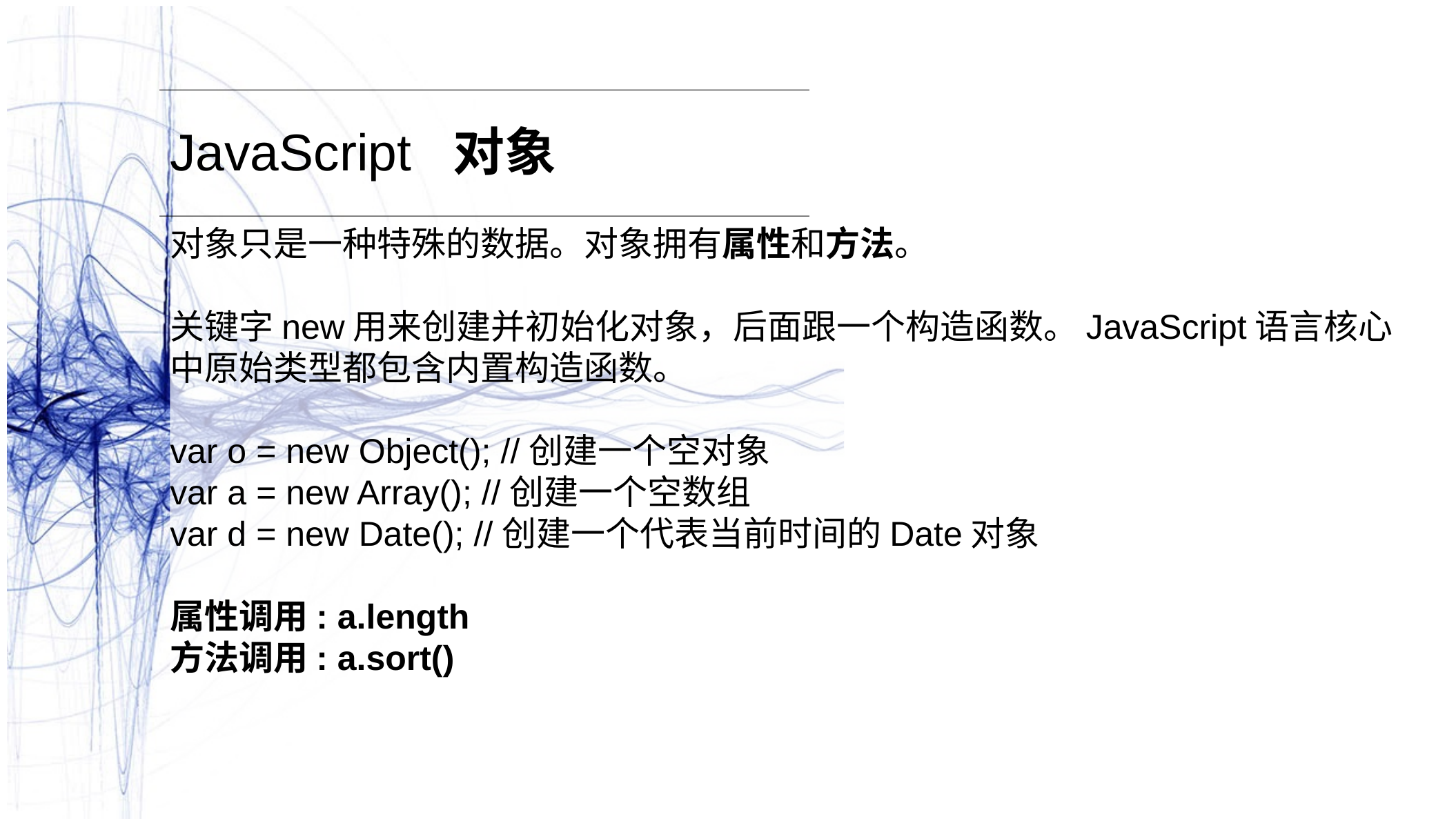

JavaScript  对象

对象只是一种特殊的数据。对象拥有属性和方法。

关键字new用来创建并初始化对象，后面跟一个构造函数。JavaScript语言核心中原始类型都包含内置构造函数。

var o = new Object(); //创建一个空对象
var a = new Array(); //创建一个空数组
var d = new Date(); //创建一个代表当前时间的Date对象

属性调用: a.length
方法调用: a.sort()